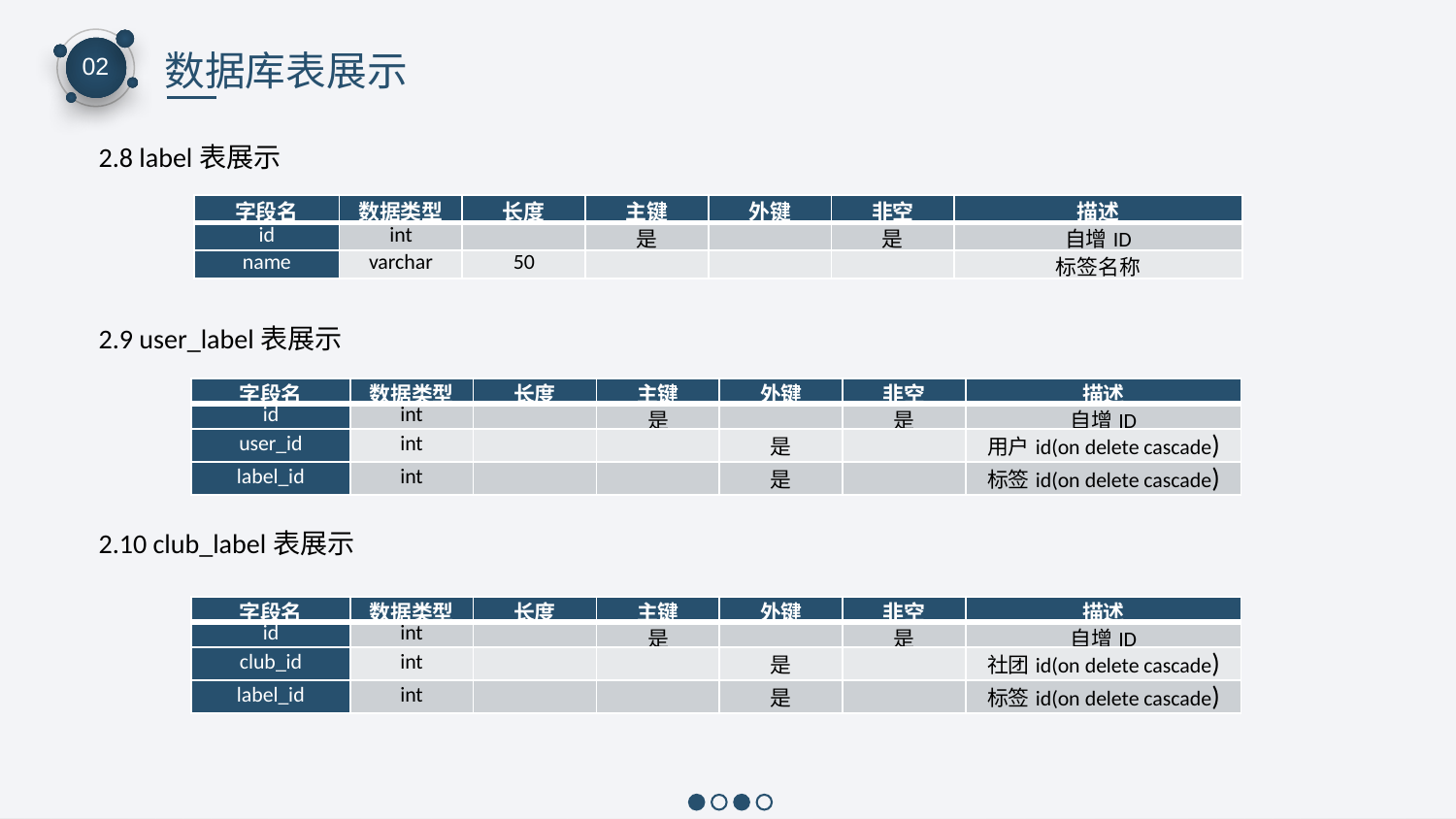

数据库表展示
02
2.8 label表展示
| 字段名 | 数据类型 | 长度 | 主键 | 外键 | 非空 | 描述 |
| --- | --- | --- | --- | --- | --- | --- |
| id | int |  | 是 |  | 是 | 自增ID |
| name | varchar | 50 |  |  |  | 标签名称 |
2.9 user_label表展示
| 字段名 | 数据类型 | 长度 | 主键 | 外键 | 非空 | 描述 |
| --- | --- | --- | --- | --- | --- | --- |
| id | int |  | 是 |  | 是 | 自增ID |
| user\_id | int |  |  | 是 |  | 用户id(on delete cascade) |
| label\_id | int |  |  | 是 |  | 标签id(on delete cascade) |
2.10 club_label表展示
| 字段名 | 数据类型 | 长度 | 主键 | 外键 | 非空 | 描述 |
| --- | --- | --- | --- | --- | --- | --- |
| id | int |  | 是 |  | 是 | 自增ID |
| club\_id | int |  |  | 是 |  | 社团id(on delete cascade) |
| label\_id | int |  |  | 是 |  | 标签id(on delete cascade) |